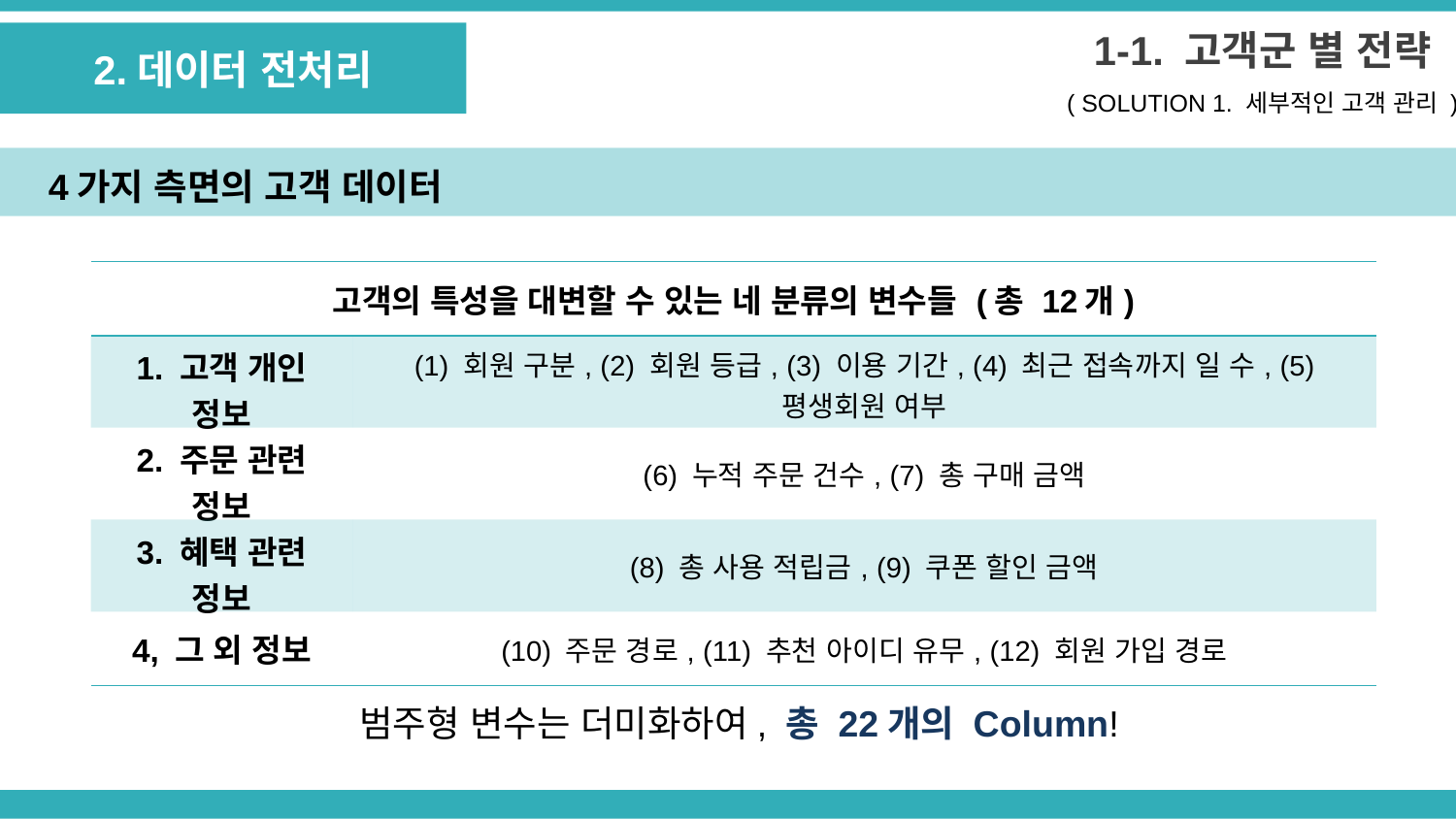

1-1. 고객군 별 전략
2.데이터 전처리
( SOLUTION 1. 세부적인 고객 관리 )

4가지 측면의 고객 데이터
| 고객의 특성을 대변할 수 있는 네 분류의 변수들 (총 12개) |  |
| --- | --- |
| 1. 고객 개인 정보 | (1) 회원 구분, (2) 회원 등급, (3) 이용 기간, (4) 최근 접속까지 일 수, (5) 평생회원 여부 |
| 2. 주문 관련 정보 | (6) 누적 주문 건수, (7) 총 구매 금액 |
| 3. 혜택 관련 정보 | (8) 총 사용 적립금, (9) 쿠폰 할인 금액 |
| 4, 그 외 정보 | (10) 주문 경로, (11) 추천 아이디 유무, (12) 회원 가입 경로 |
범주형 변수는 더미화하여, 총 22개의 Column!